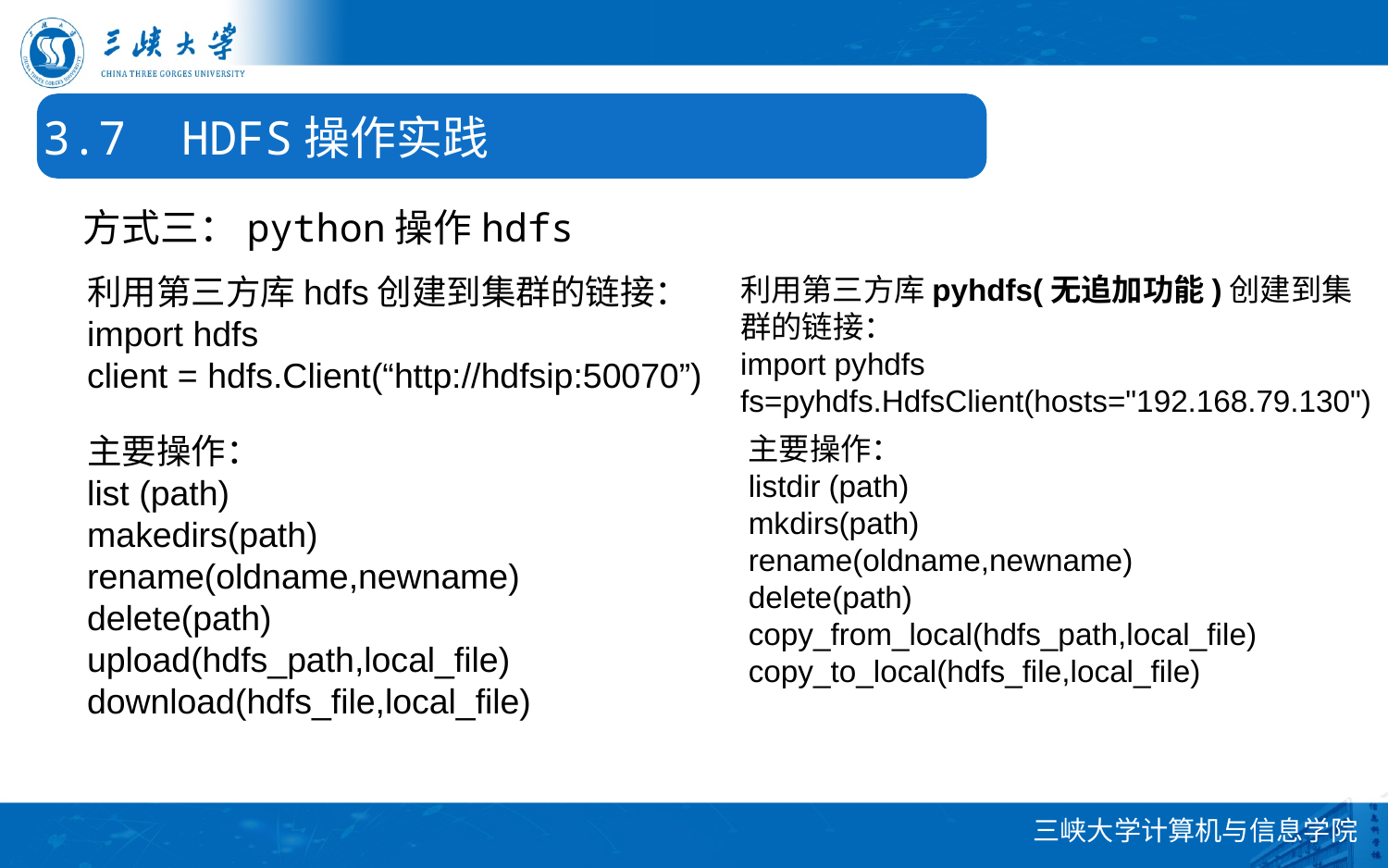

3.7	HDFS操作实践
方式三：python操作hdfs
利用第三方库hdfs创建到集群的链接：
import hdfs
client = hdfs.Client(“http://hdfsip:50070”)
利用第三方库pyhdfs(无追加功能)创建到集群的链接：
import pyhdfs
fs=pyhdfs.HdfsClient(hosts="192.168.79.130")
主要操作：
list (path)
makedirs(path)
rename(oldname,newname)
delete(path)
upload(hdfs_path,local_file)
download(hdfs_file,local_file)

主要操作：
listdir (path)
mkdirs(path)
rename(oldname,newname)
delete(path)
copy_from_local(hdfs_path,local_file)
copy_to_local(hdfs_file,local_file)